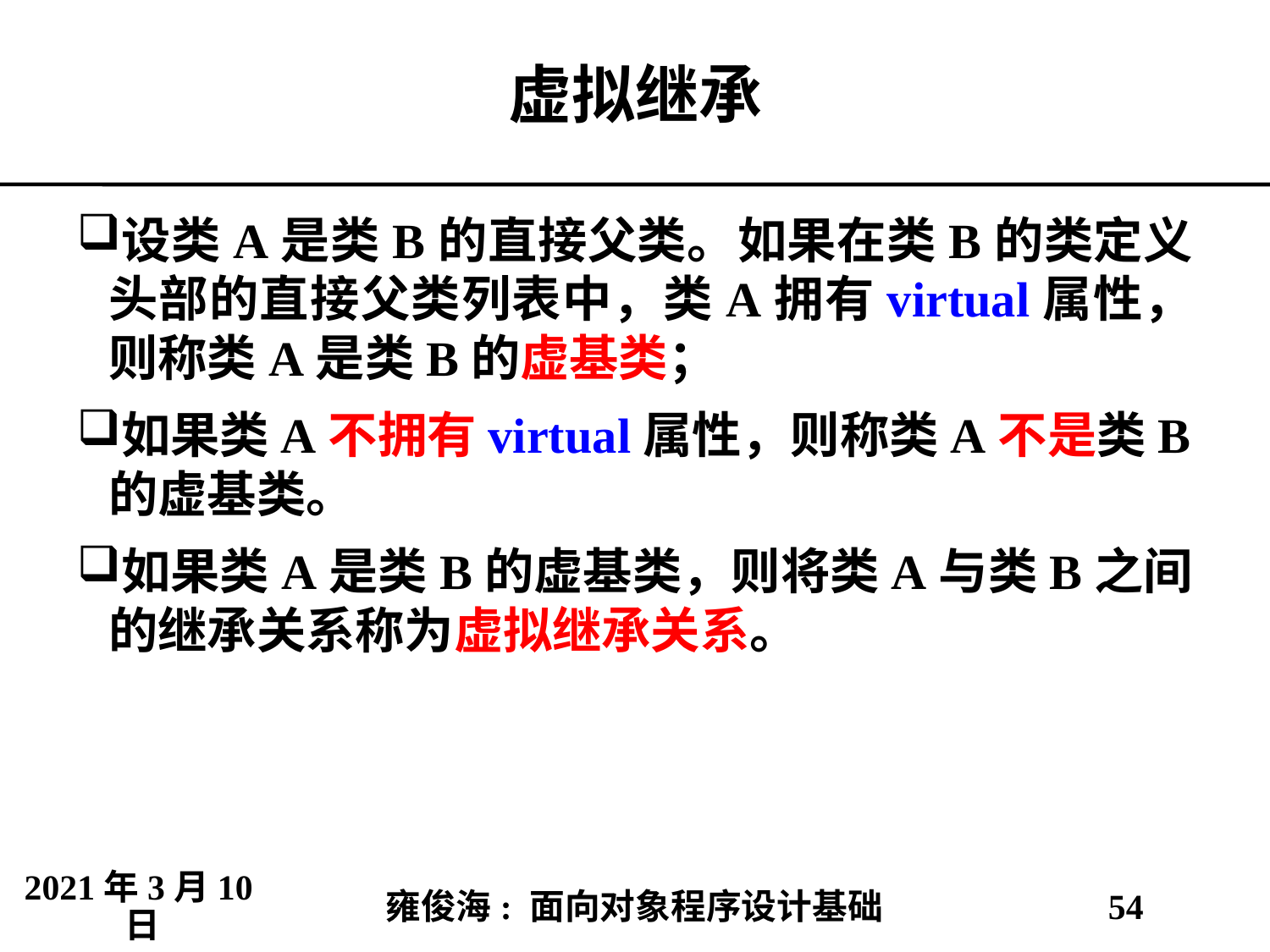

# 虚拟继承

设类A是类B的直接父类。如果在类B的类定义头部的直接父类列表中，类A拥有virtual属性，则称类A是类B的虚基类；
如果类A不拥有virtual属性，则称类A不是类B的虚基类。
如果类A是类B的虚基类，则将类A与类B之间的继承关系称为虚拟继承关系。
2021年3月10日
雍俊海: 面向对象程序设计基础
54